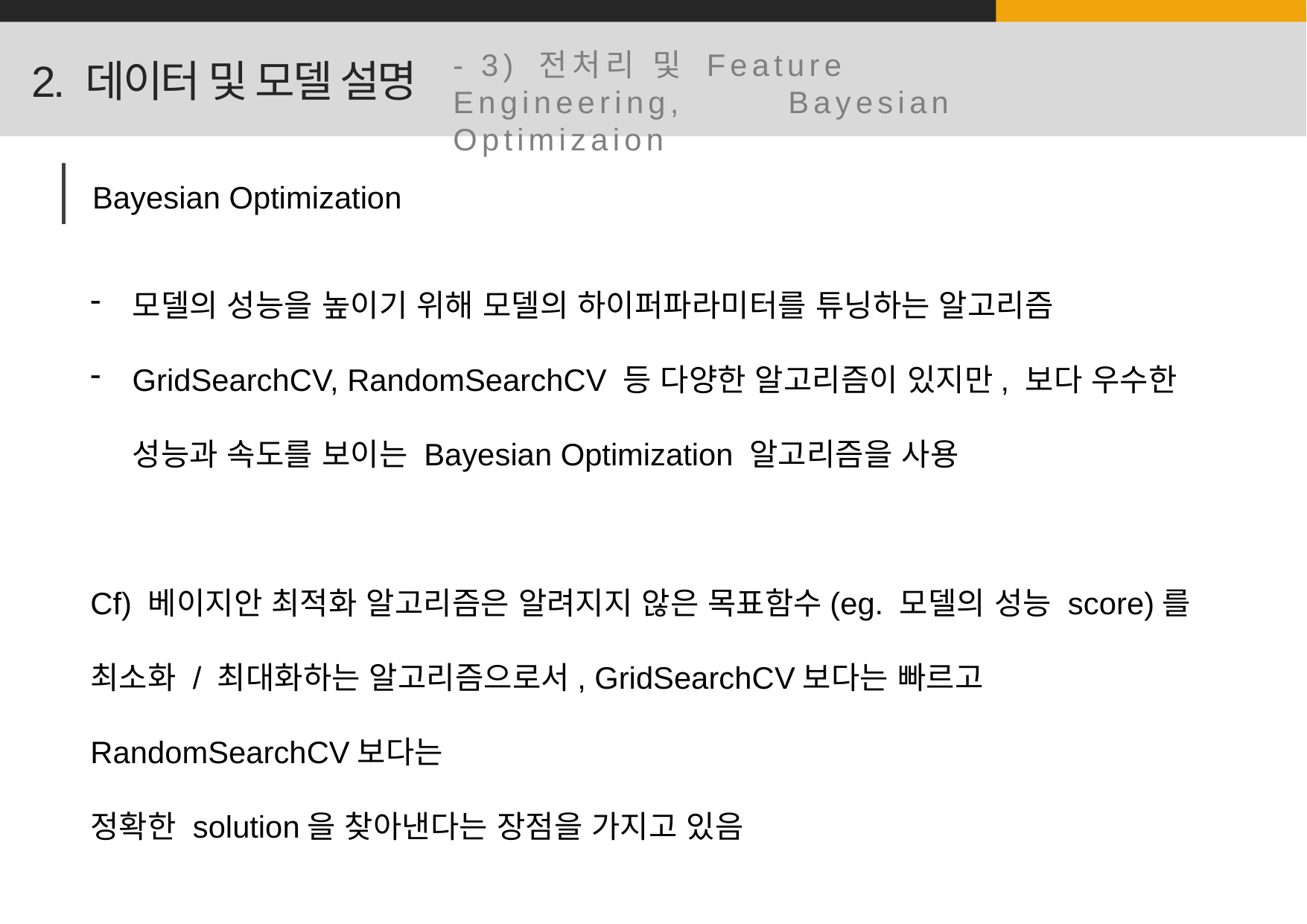

- 3) 전처리 및 Feature Engineering, 	Bayesian Optimizaion
2. 데이터 및 모델 설명
Bayesian Optimization
모델의 성능을 높이기 위해 모델의 하이퍼파라미터를 튜닝하는 알고리즘
GridSearchCV, RandomSearchCV 등 다양한 알고리즘이 있지만, 보다 우수한 성능과 속도를 보이는 Bayesian Optimization 알고리즘을 사용

Cf) 베이지안 최적화 알고리즘은 알려지지 않은 목표함수(eg. 모델의 성능 score)를 최소화 / 최대화하는 알고리즘으로서, GridSearchCV보다는 빠르고 RandomSearchCV보다는
정확한 solution을 찾아낸다는 장점을 가지고 있음